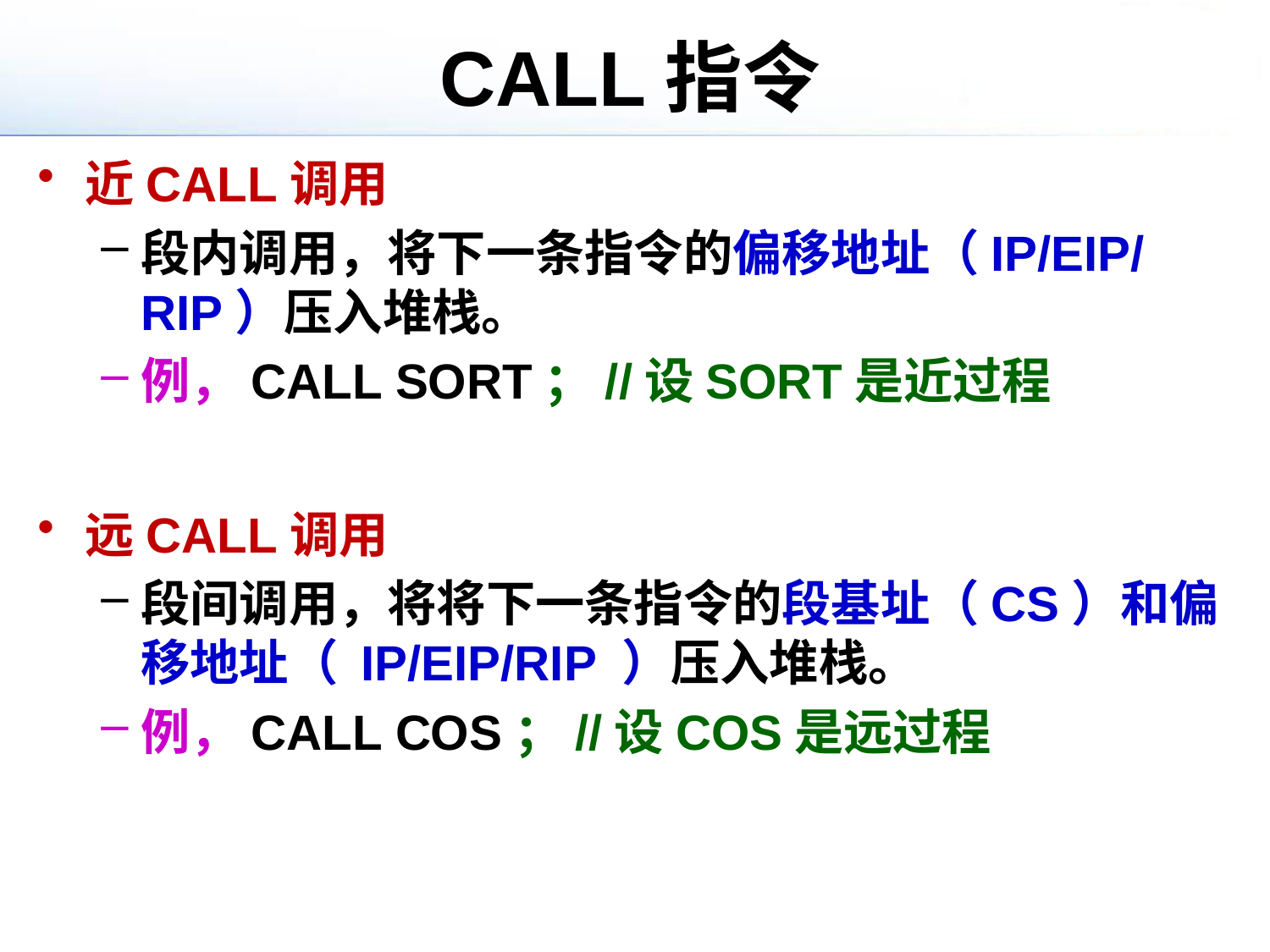

# CALL指令
近CALL调用
段内调用，将下一条指令的偏移地址（IP/EIP/RIP）压入堆栈。
例，CALL SORT；//设SORT是近过程

远CALL调用
段间调用，将将下一条指令的段基址（CS）和偏移地址（ IP/EIP/RIP ）压入堆栈。
例，CALL COS；//设COS是远过程